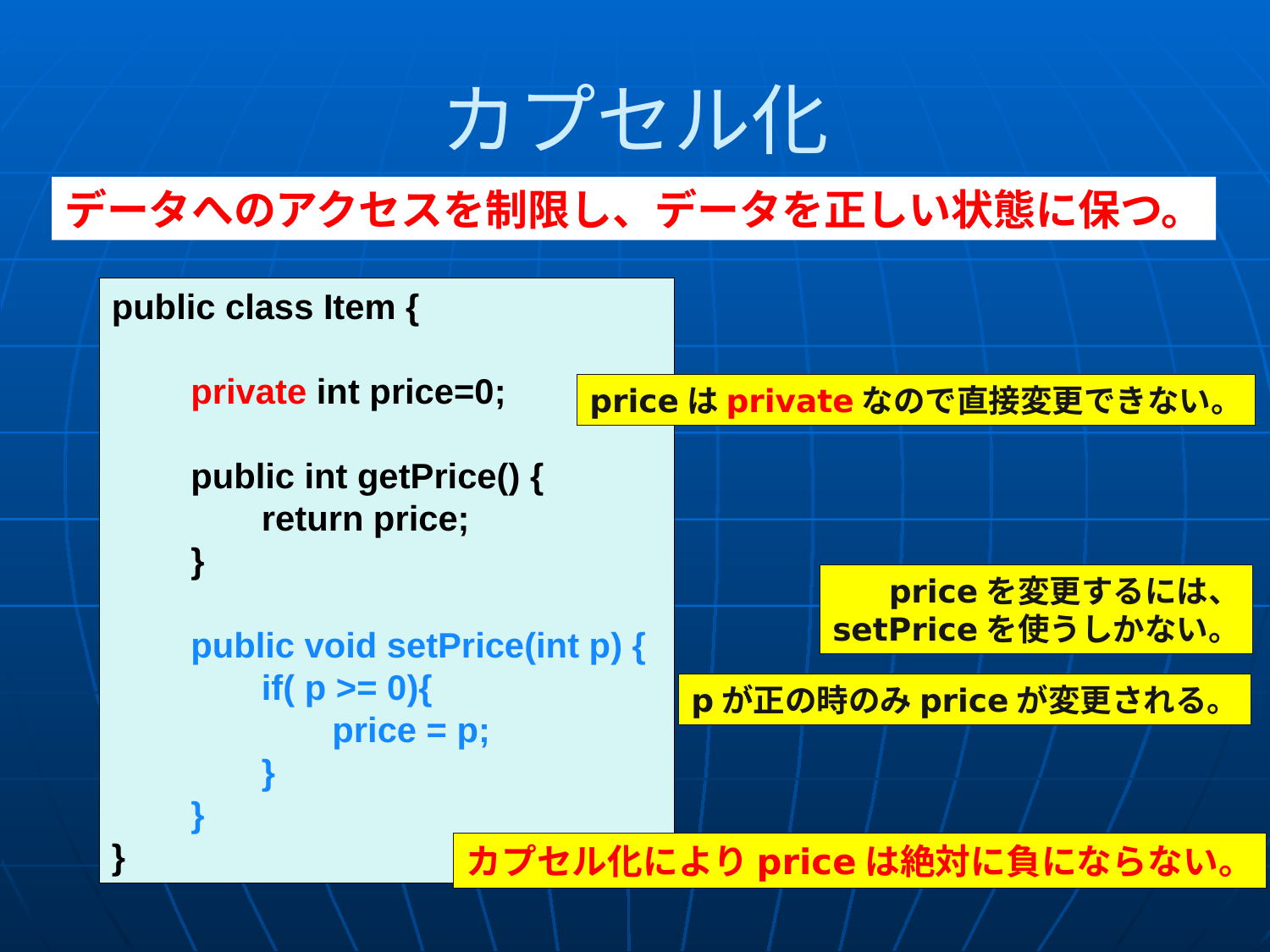

# カプセル化
データへのアクセスを制限し、データを正しい状態に保つ。
public class Item {

　　private int price=0;

　　public int getPrice() {
　　　　return price;
　　}

　　public void setPrice(int p) {
　　　　if( p >= 0){
　　　　　　price = p;
　　　　}
　　}
}
priceはprivateなので直接変更できない。
priceを変更するには、
setPriceを使うしかない。
pが正の時のみpriceが変更される。
カプセル化によりpriceは絶対に負にならない。